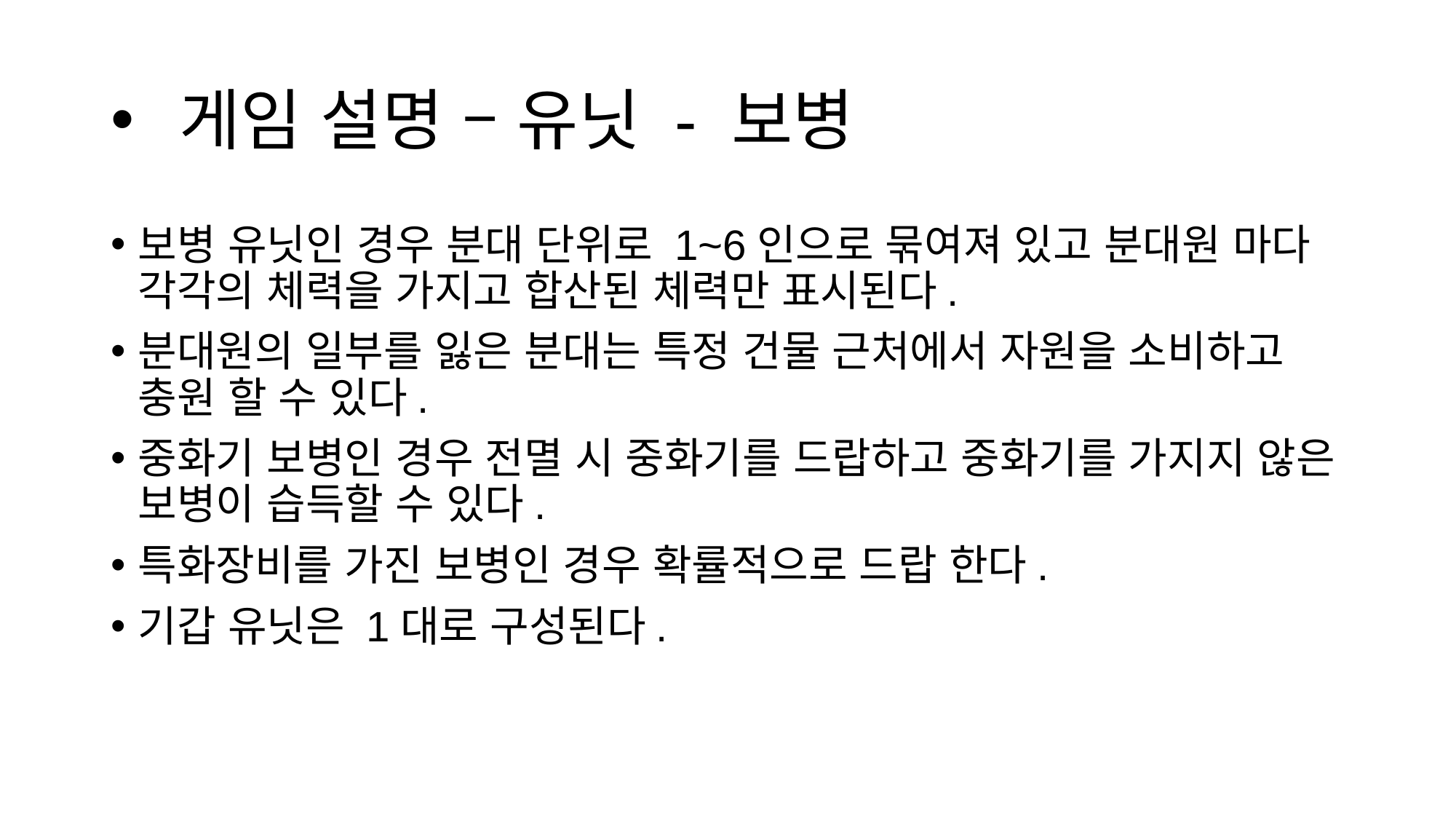

# 게임 설명 – 유닛 - 보병
보병 유닛인 경우 분대 단위로 1~6인으로 묶여져 있고 분대원 마다 각각의 체력을 가지고 합산된 체력만 표시된다.
분대원의 일부를 잃은 분대는 특정 건물 근처에서 자원을 소비하고 충원 할 수 있다.
중화기 보병인 경우 전멸 시 중화기를 드랍하고 중화기를 가지지 않은 보병이 습득할 수 있다.
특화장비를 가진 보병인 경우 확률적으로 드랍 한다.
기갑 유닛은 1대로 구성된다.